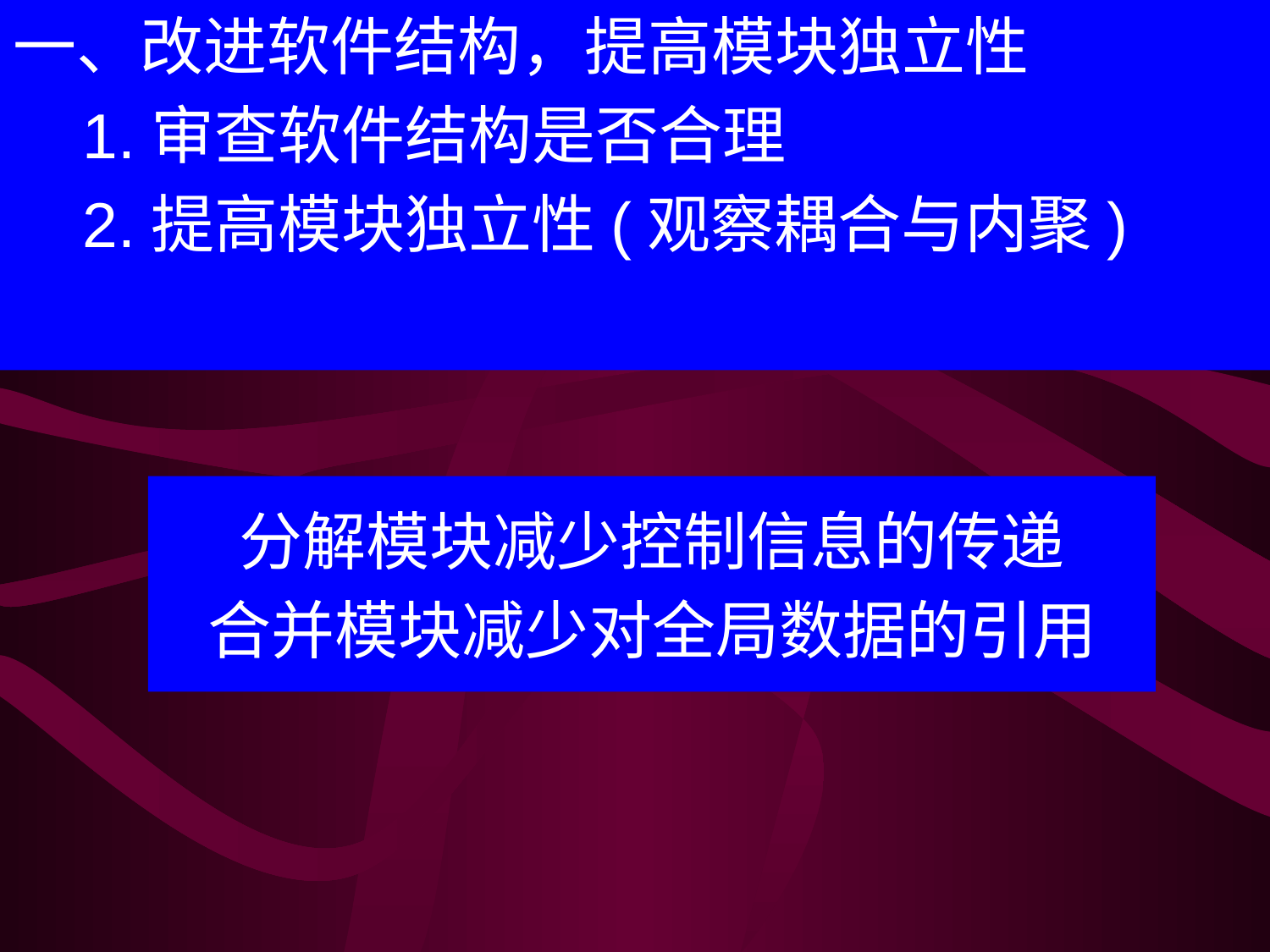

一、改进软件结构，提高模块独立性
    1.审查软件结构是否合理
    2.提高模块独立性(观察耦合与内聚)

分解模块减少控制信息的传递
合并模块减少对全局数据的引用

51